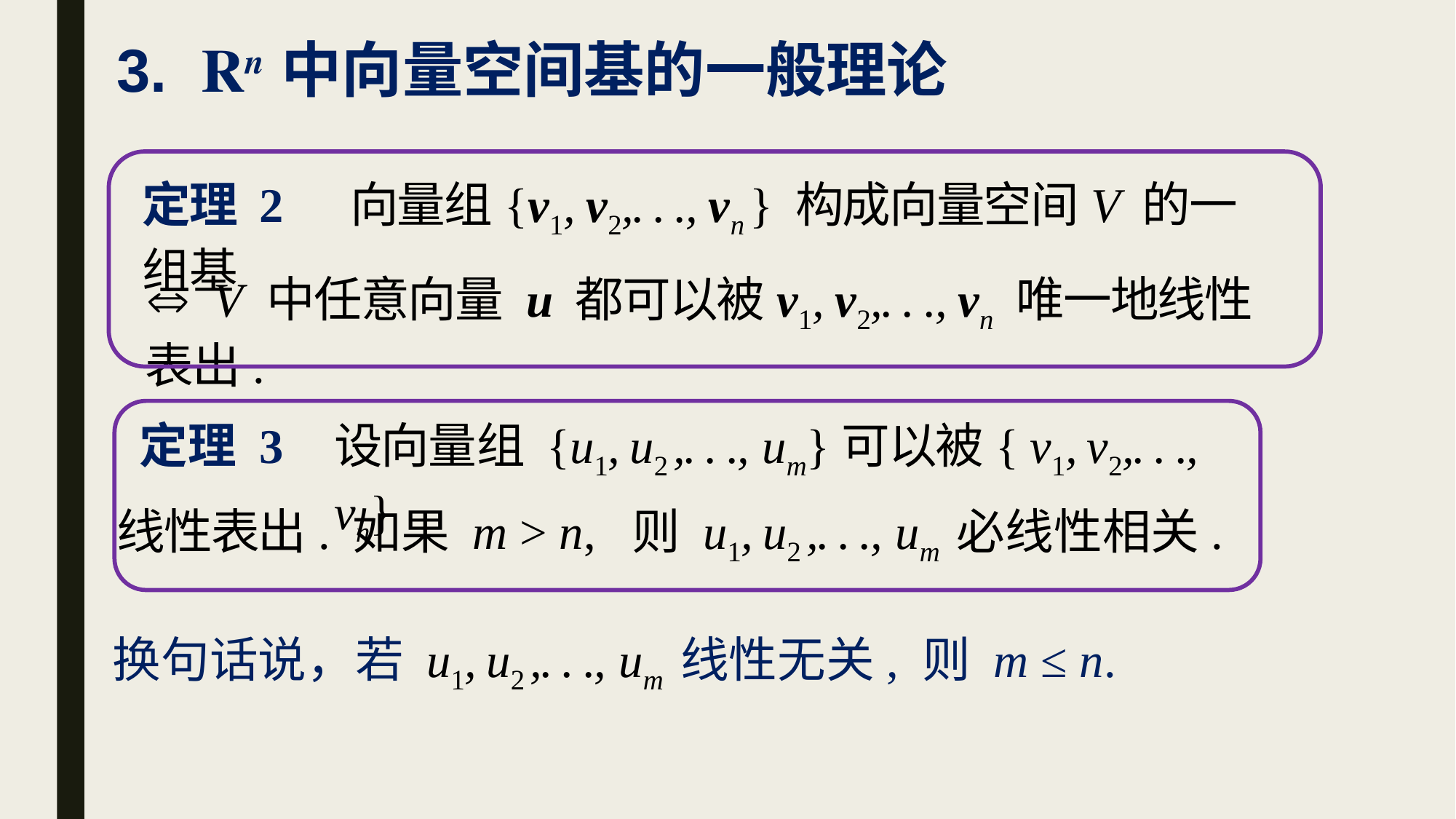

# 3.  Rn 中向量空间基的一般理论

定理 2     向量组{v1, v2,. . ., vn } 构成向量空间V 的一组基
⇔  V 中任意向量 u 都可以被v1, v2,. . ., vn  唯一地线性表出.

定理 3
设向量组 {u1, u2 ,. . ., um}可以被{ v1, v2,. . ., vn}
线性表出. 如果 m > n,  则 u1, u2 ,. . ., um 必线性相关.

换句话说，若 u1, u2 ,. . ., um 线性无关, 则 m ≤ n.